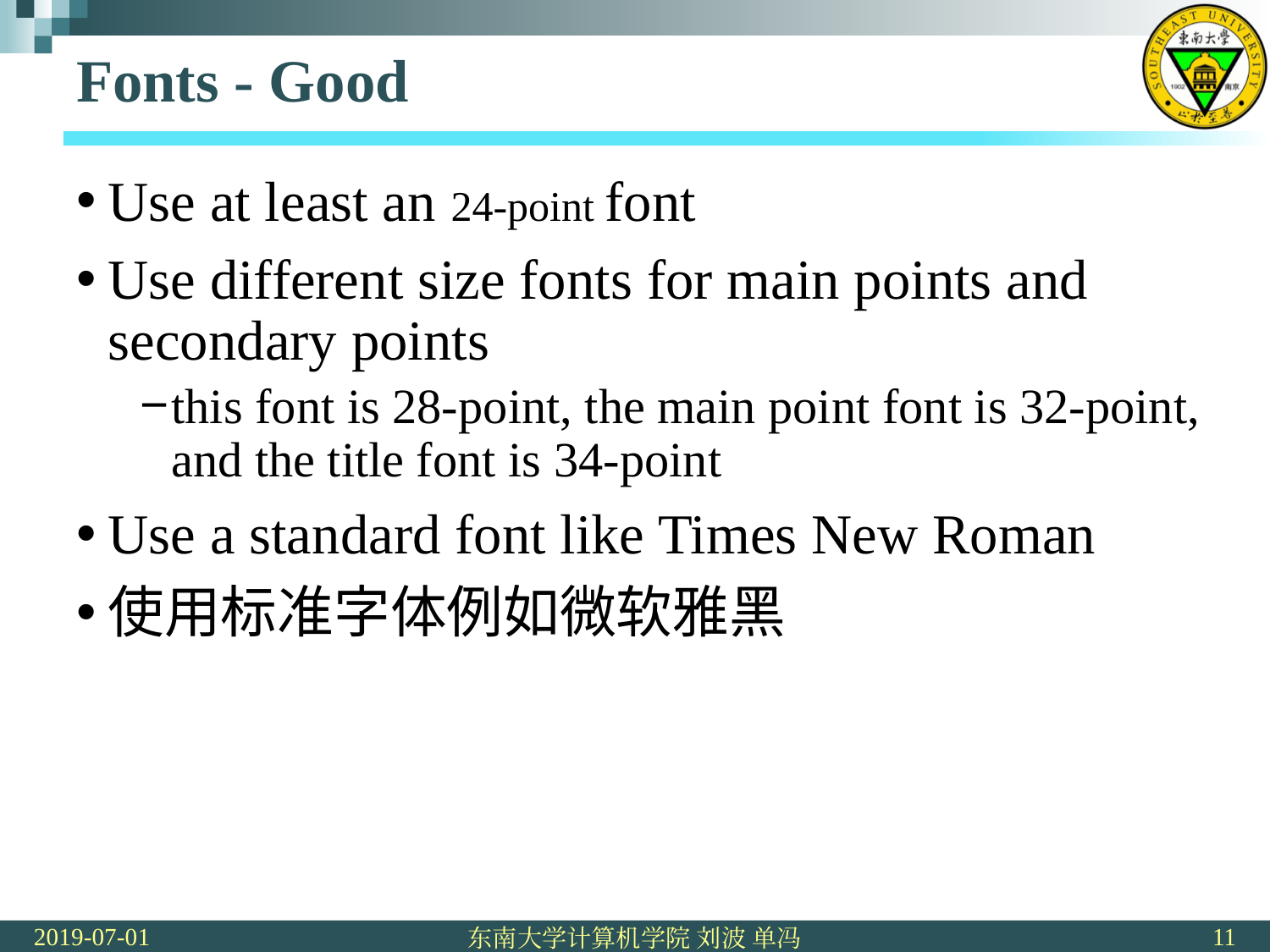

# Fonts - Good
Use at least an 24-point font
Use different size fonts for main points and secondary points
this font is 28-point, the main point font is 32-point, and the title font is 34-point
Use a standard font like Times New Roman
使用标准字体例如微软雅黑

2019-07-01
11
东南大学计算机学院 刘波 单冯